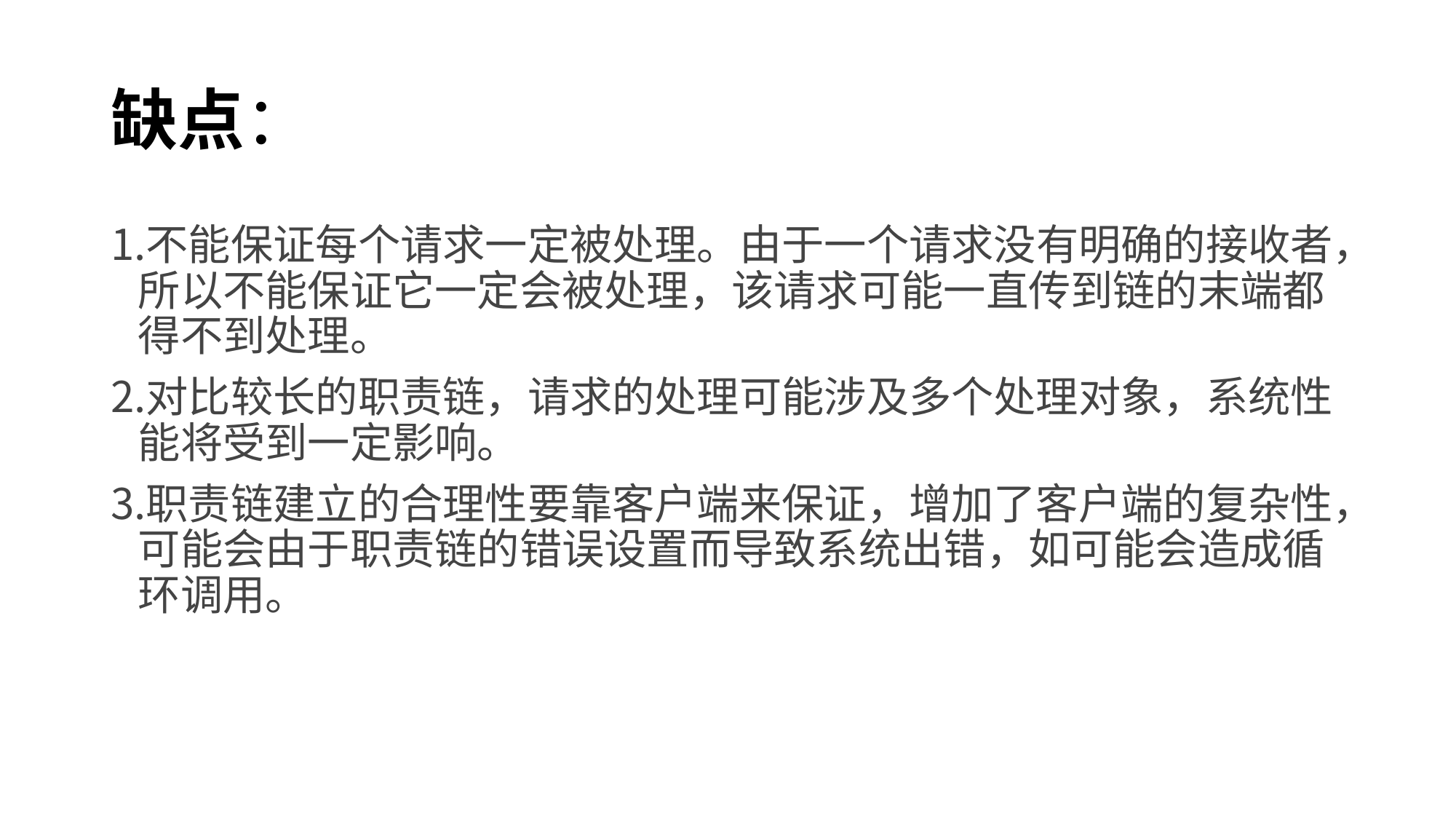

# 缺点：
不能保证每个请求一定被处理。由于一个请求没有明确的接收者，所以不能保证它一定会被处理，该请求可能一直传到链的末端都得不到处理。
对比较长的职责链，请求的处理可能涉及多个处理对象，系统性能将受到一定影响。
职责链建立的合理性要靠客户端来保证，增加了客户端的复杂性，可能会由于职责链的错误设置而导致系统出错，如可能会造成循环调用。